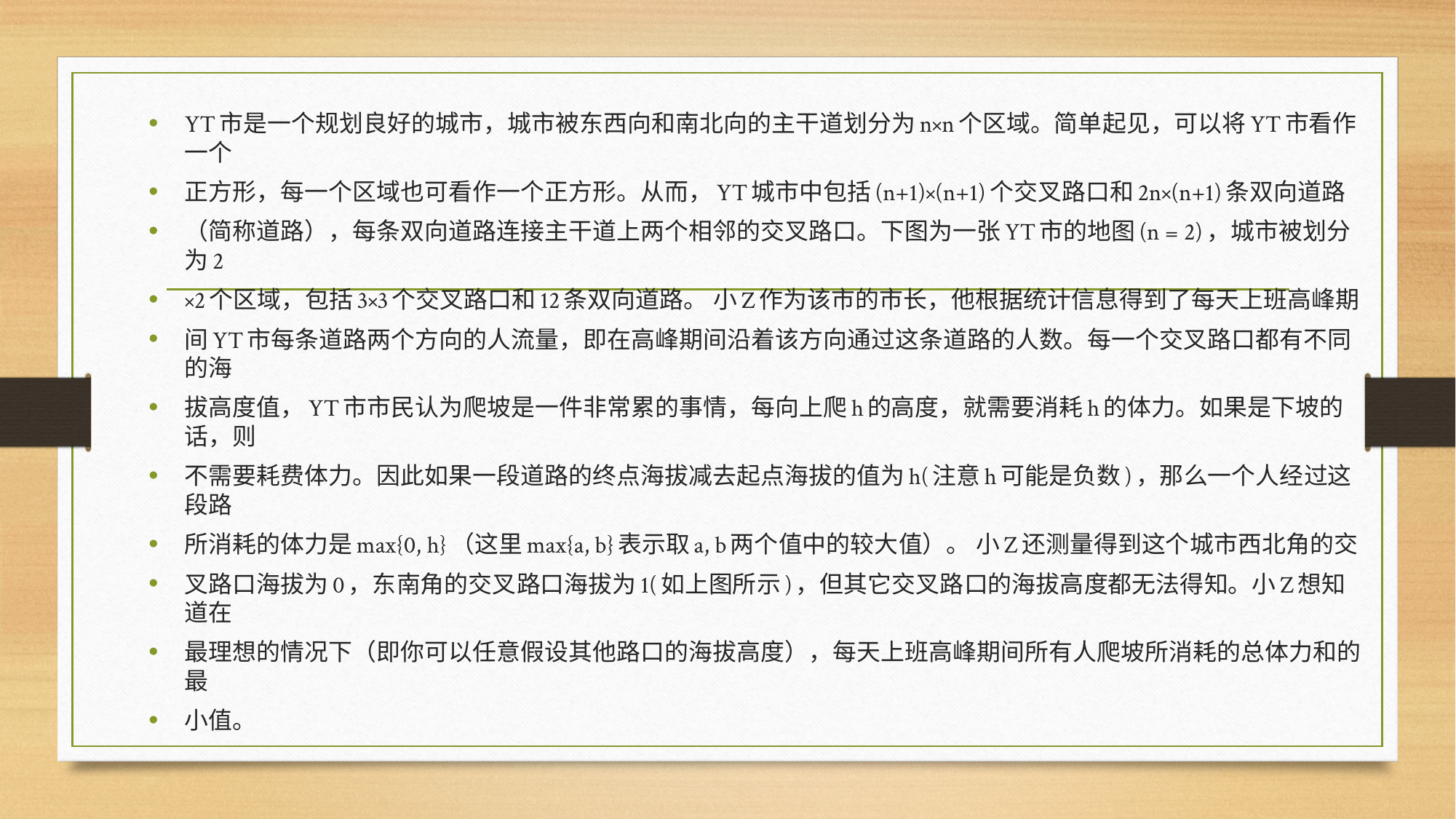

YT市是一个规划良好的城市，城市被东西向和南北向的主干道划分为n×n个区域。简单起见，可以将YT市看作一个
正方形，每一个区域也可看作一个正方形。从而，YT城市中包括(n+1)×(n+1)个交叉路口和2n×(n+1)条双向道路
（简称道路），每条双向道路连接主干道上两个相邻的交叉路口。下图为一张YT市的地图(n = 2)，城市被划分为2
×2个区域，包括3×3个交叉路口和12条双向道路。 小Z作为该市的市长，他根据统计信息得到了每天上班高峰期
间YT市每条道路两个方向的人流量，即在高峰期间沿着该方向通过这条道路的人数。每一个交叉路口都有不同的海
拔高度值，YT市市民认为爬坡是一件非常累的事情，每向上爬h的高度，就需要消耗h的体力。如果是下坡的话，则
不需要耗费体力。因此如果一段道路的终点海拔减去起点海拔的值为h(注意h可能是负数)，那么一个人经过这段路
所消耗的体力是max{0, h}（这里max{a, b}表示取a, b两个值中的较大值）。 小Z还测量得到这个城市西北角的交
叉路口海拔为0，东南角的交叉路口海拔为1(如上图所示)，但其它交叉路口的海拔高度都无法得知。小Z想知道在
最理想的情况下（即你可以任意假设其他路口的海拔高度），每天上班高峰期间所有人爬坡所消耗的总体力和的最
小值。
#